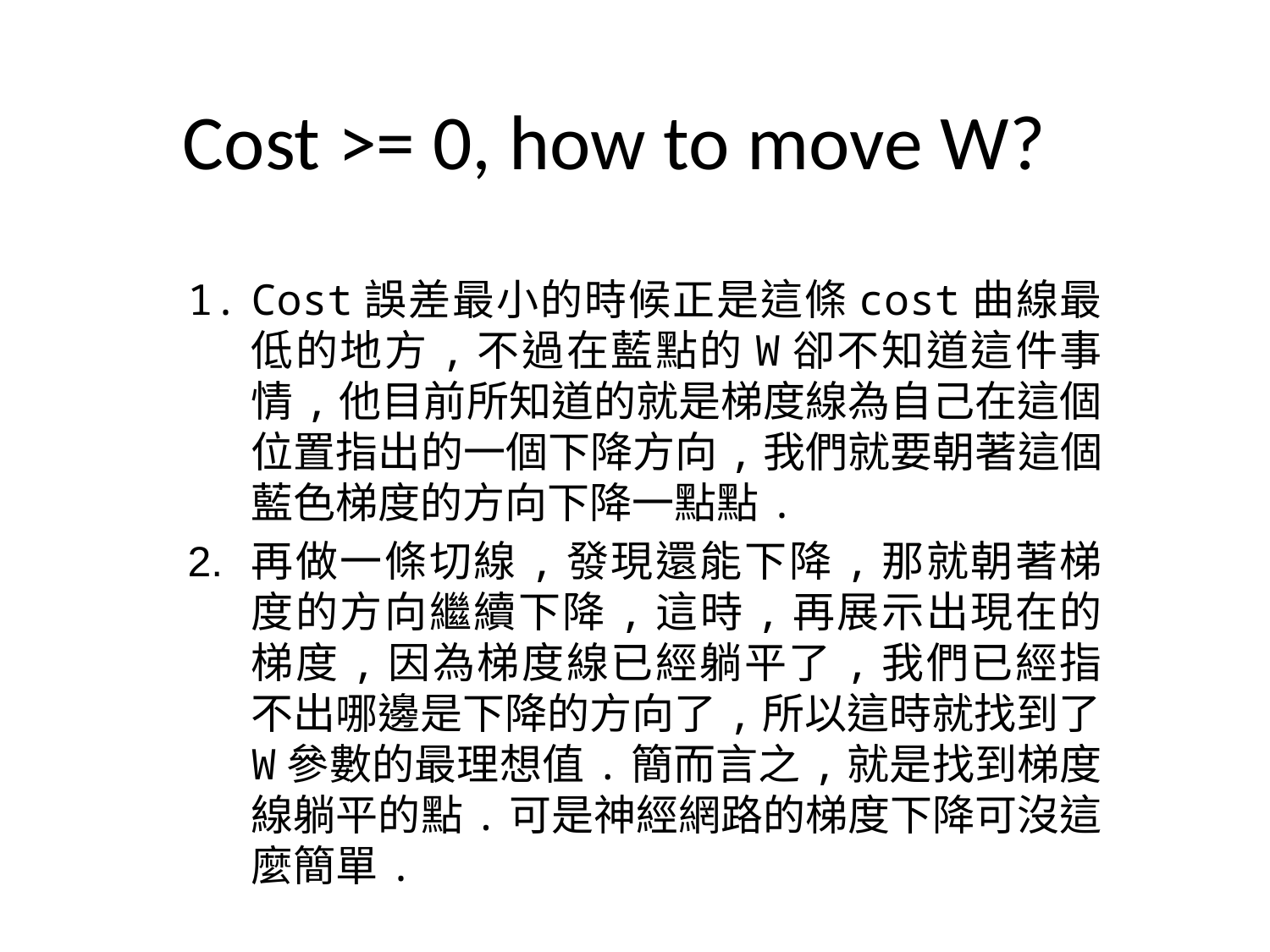

# Cost >= 0, how to move W?
Cost誤差最小的時候正是這條cost曲線最低的地方,不過在藍點的W卻不知道這件事情,他目前所知道的就是梯度線為自己在這個位置指出的一個下降方向,我們就要朝著這個藍色梯度的方向下降一點點.
再做一條切線,發現還能下降,那就朝著梯度的方向繼續下降,這時,再展示出現在的梯度,因為梯度線已經躺平了,我們已經指不出哪邊是下降的方向了,所以這時就找到了W參數的最理想值.簡而言之,就是找到梯度線躺平的點.可是神經網路的梯度下降可沒這麼簡單.